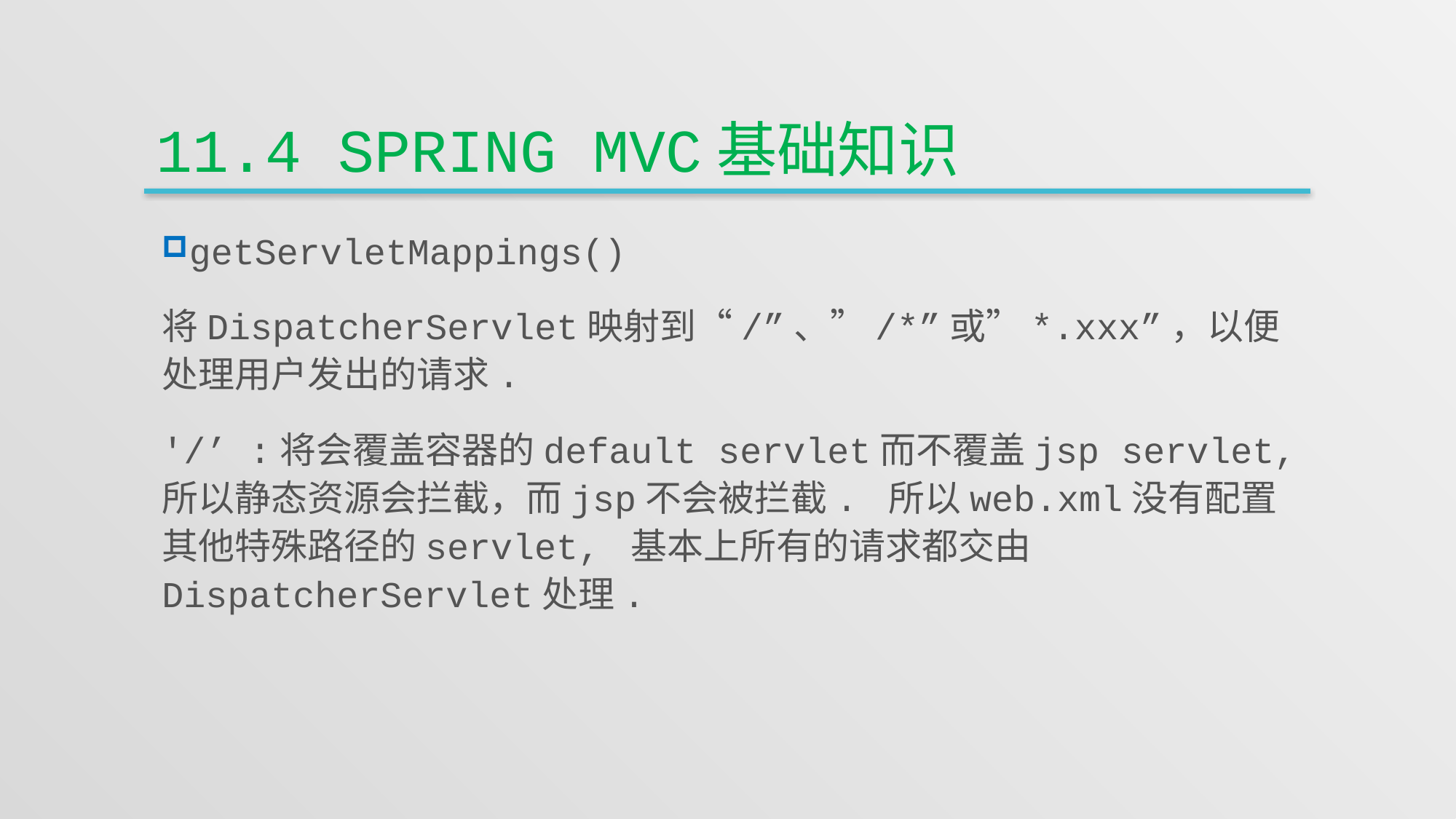

# 11.4 Spring MVC基础知识
getServletMappings()
将DispatcherServlet映射到“/”、”/*”或”*.xxx”，以便处理用户发出的请求.
'/’ :将会覆盖容器的default servlet而不覆盖jsp servlet, 所以静态资源会拦截，而jsp不会被拦截. 所以web.xml没有配置其他特殊路径的servlet, 基本上所有的请求都交由DispatcherServlet处理.